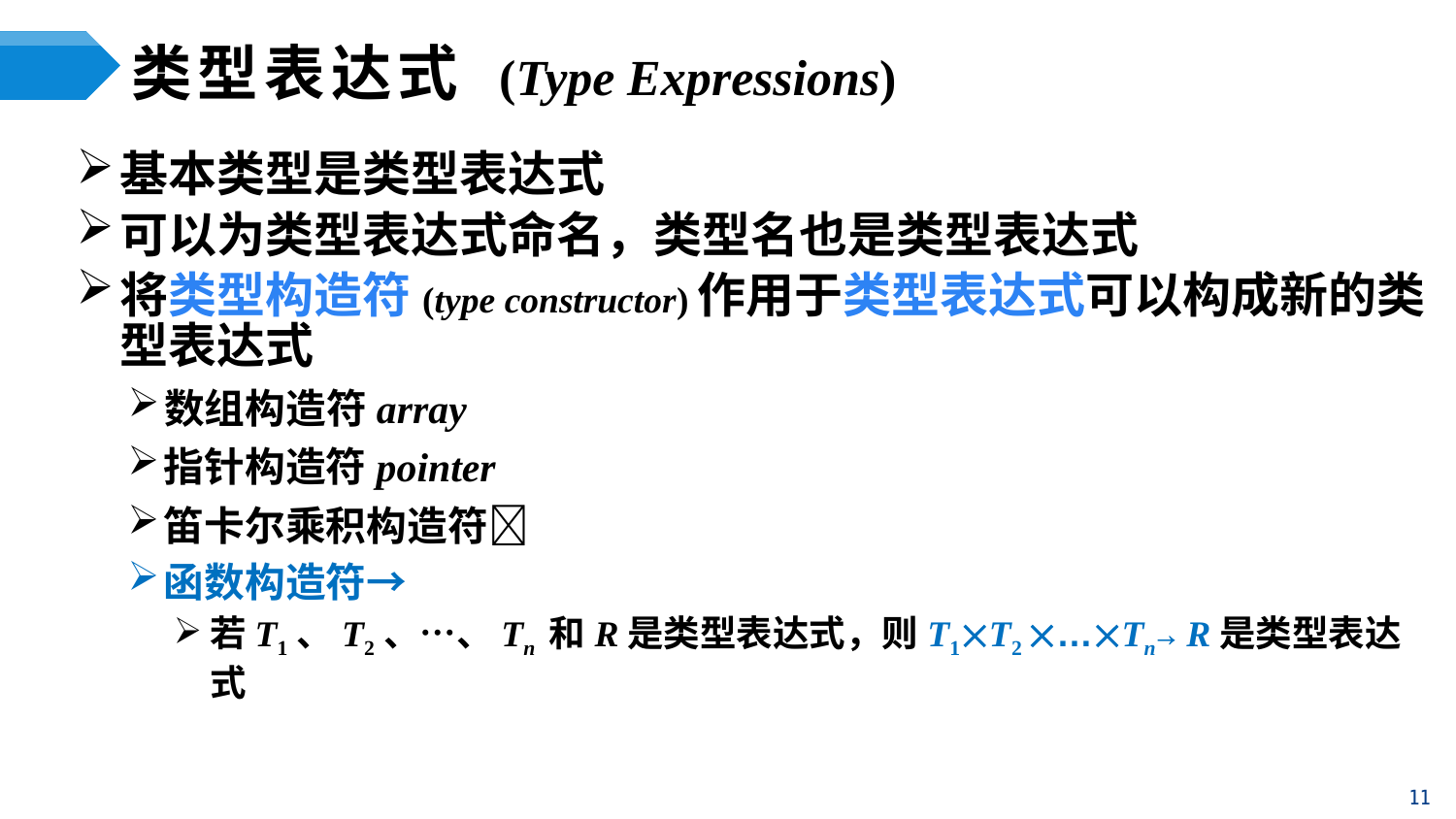

# 类型表达式 (Type Expressions)
基本类型是类型表达式
可以为类型表达式命名，类型名也是类型表达式
将类型构造符(type constructor)作用于类型表达式可以构成新的类型表达式
数组构造符array
指针构造符pointer
笛卡尔乘积构造符×
函数构造符→
若T1、T2、…、Tn 和R是类型表达式，则T1×T2 ×…×Tn→ R是类型表达式
11